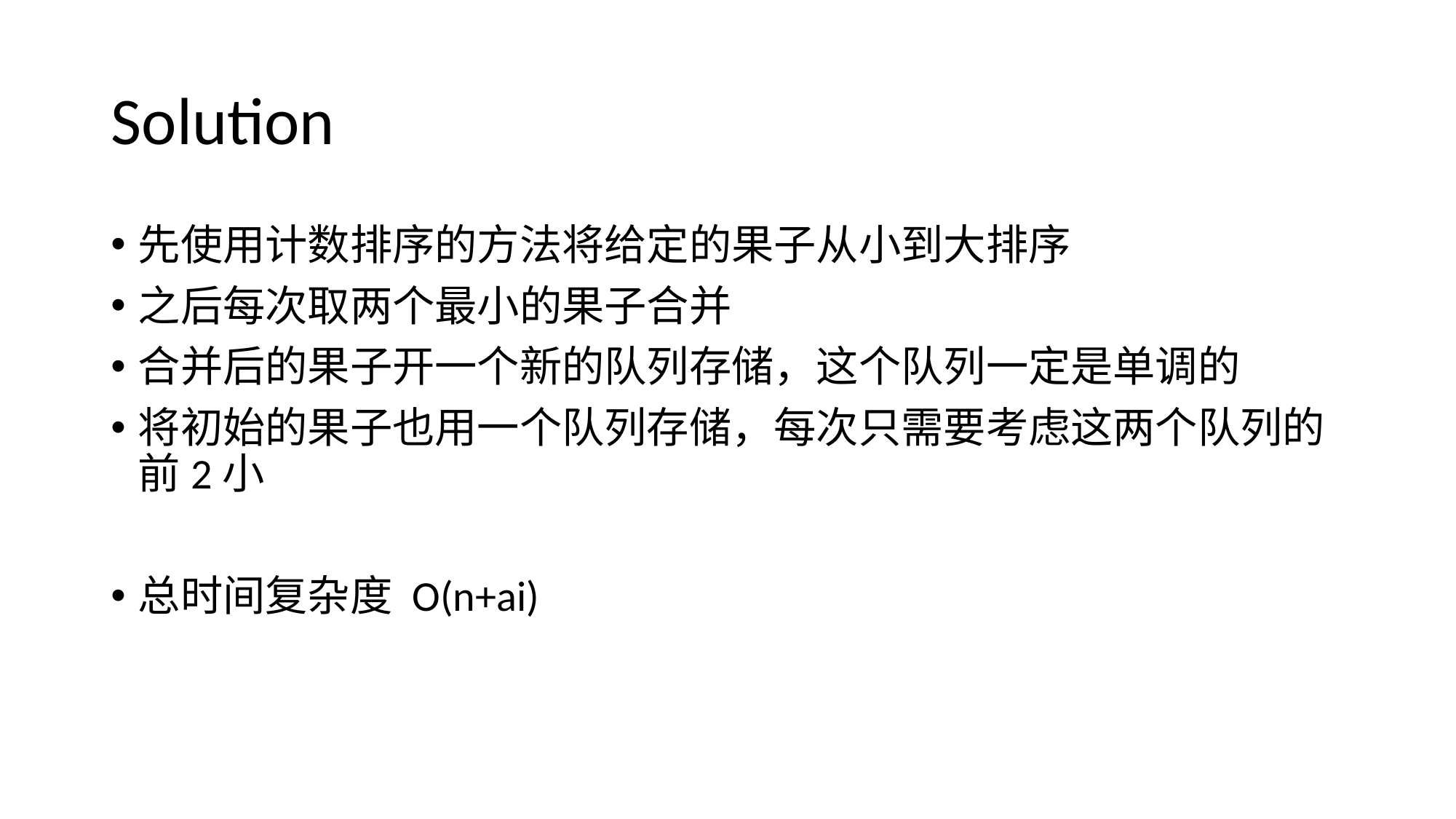

# Solution
先使用计数排序的方法将给定的果子从小到大排序
之后每次取两个最小的果子合并
合并后的果子开一个新的队列存储，这个队列一定是单调的
将初始的果子也用一个队列存储，每次只需要考虑这两个队列的前2小

总时间复杂度 O(n+ai)